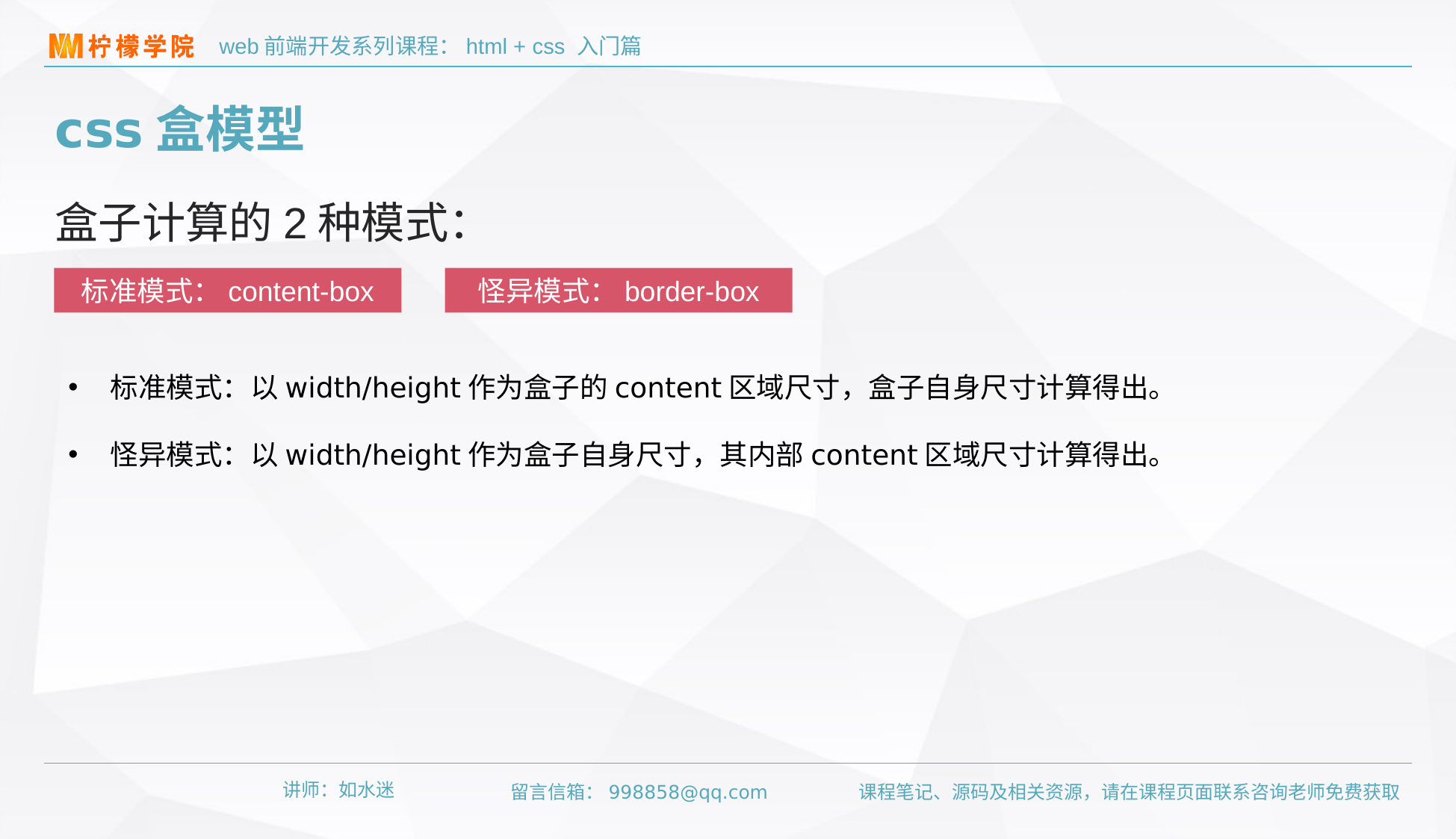

css盒模型
盒子计算的2种模式：
标准模式：content-box
怪异模式：border-box
标准模式：以width/height作为盒子的content区域尺寸，盒子自身尺寸计算得出。
怪异模式：以width/height作为盒子自身尺寸，其内部content区域尺寸计算得出。